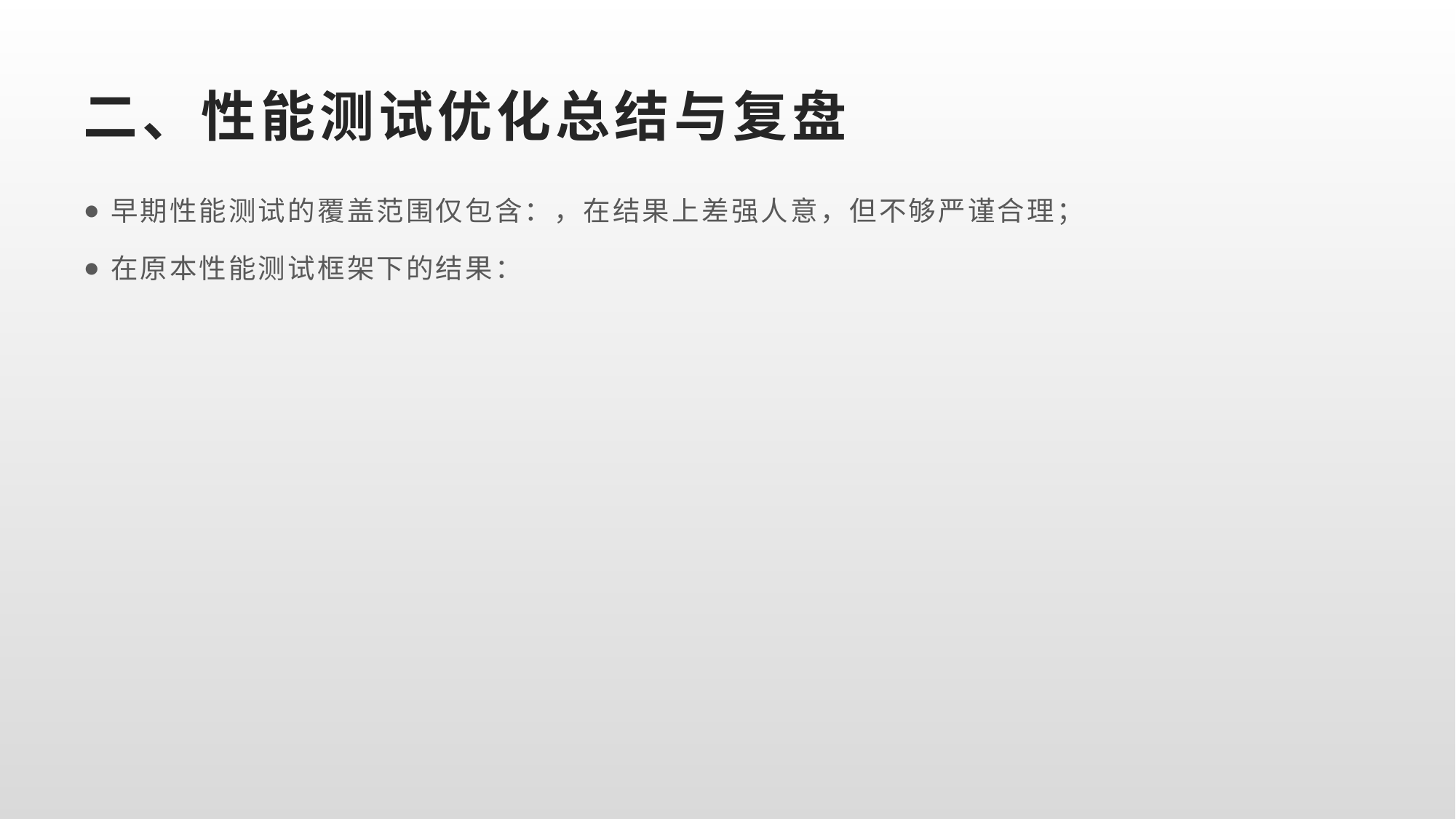

# 二、性能测试优化总结与复盘
早期性能测试的覆盖范围仅包含：，在结果上差强人意，但不够严谨合理；
在原本性能测试框架下的结果：